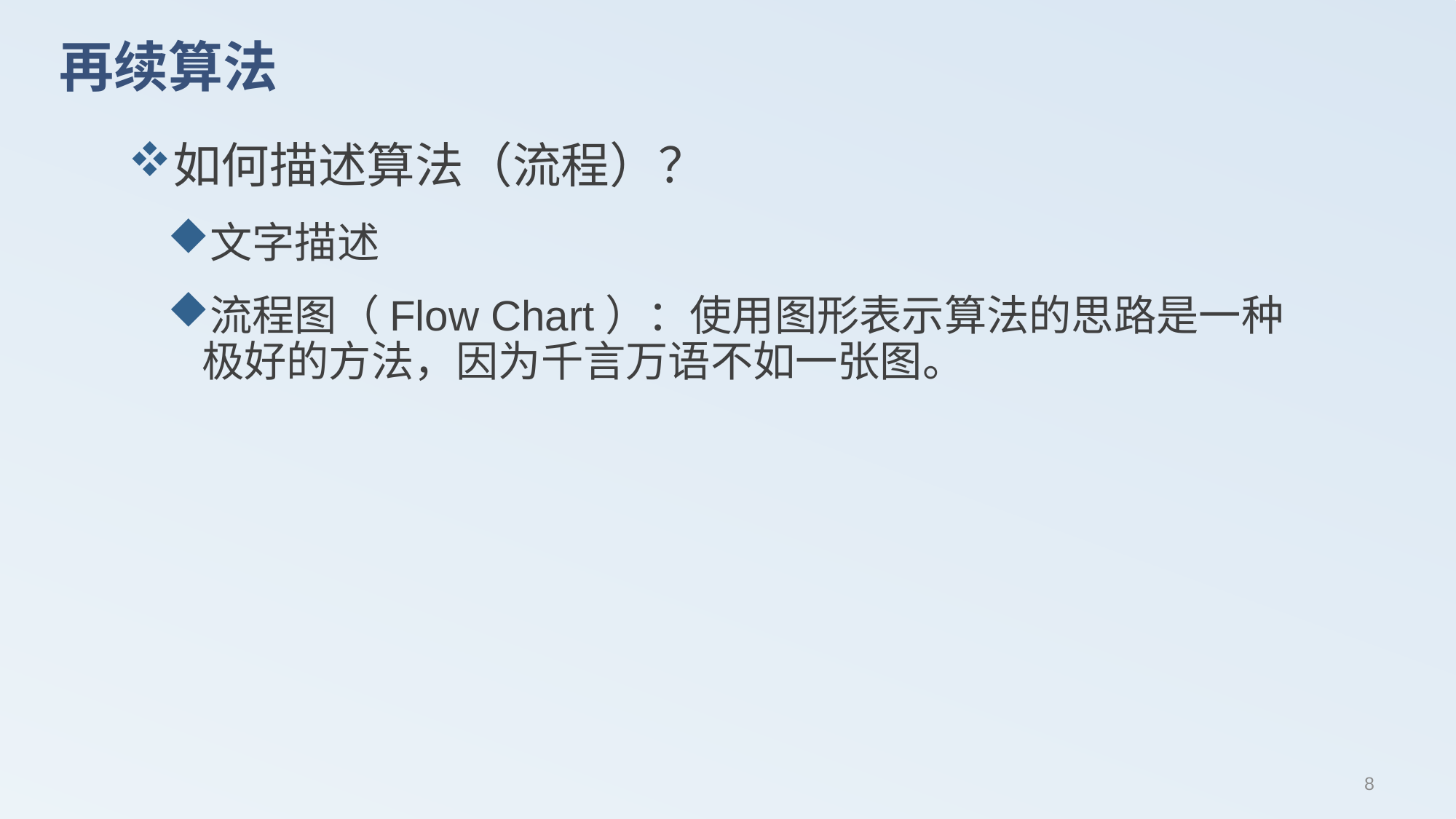

# 再续算法
如何描述算法（流程）？
文字描述
流程图（Flow Chart）：使用图形表示算法的思路是一种极好的方法，因为千言万语不如一张图。